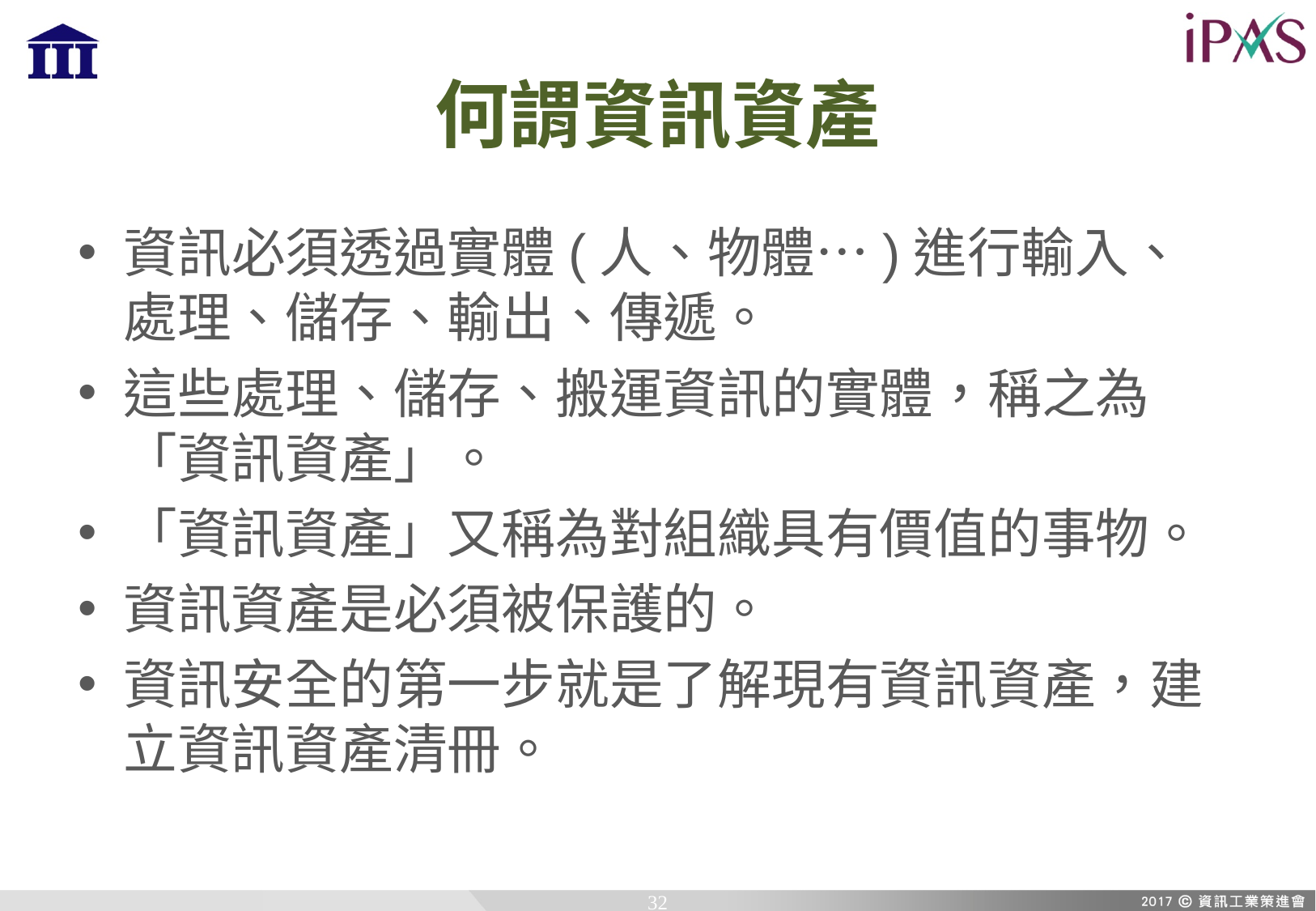

# 何謂資訊資產
資訊必須透過實體(人、物體…)進行輸入、處理、儲存、輸出、傳遞。
這些處理、儲存、搬運資訊的實體，稱之為「資訊資產」。
「資訊資產」又稱為對組織具有價值的事物。
資訊資產是必須被保護的。
資訊安全的第一步就是了解現有資訊資產，建立資訊資產清冊。
32